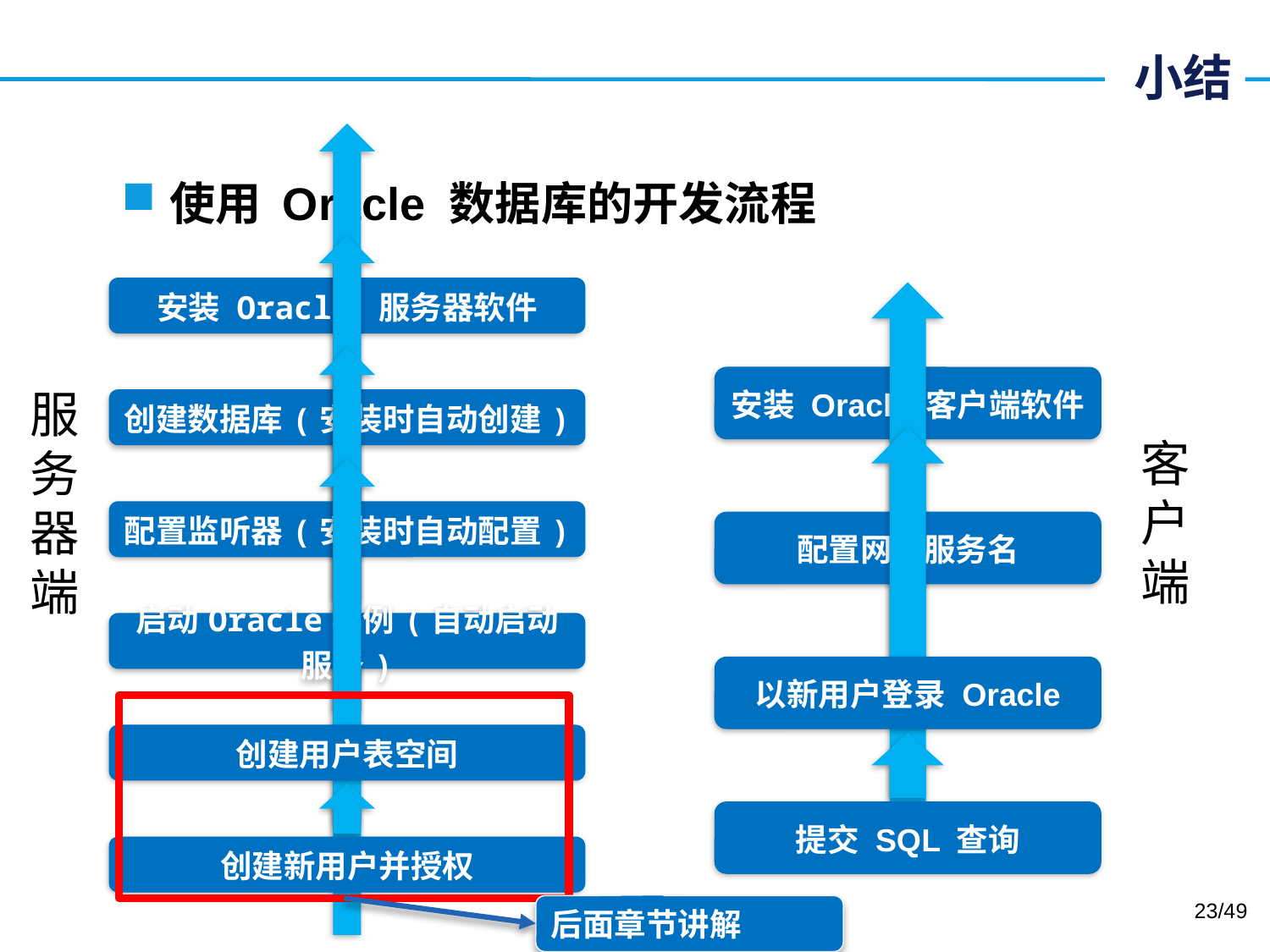

# 小结
使用 Oracle 数据库的开发流程
安装 Oracle 服务器软件
创建数据库(安装时自动创建)
配置监听器(安装时自动配置)
创建新用户并授权
启动Oracle实例(自动启动服务)
创建用户表空间
安装 Oracle 客户端软件
配置网络服务名
以新用户登录 Oracle
提交 SQL 查询
服务器端
客户端

23/49
后面章节讲解